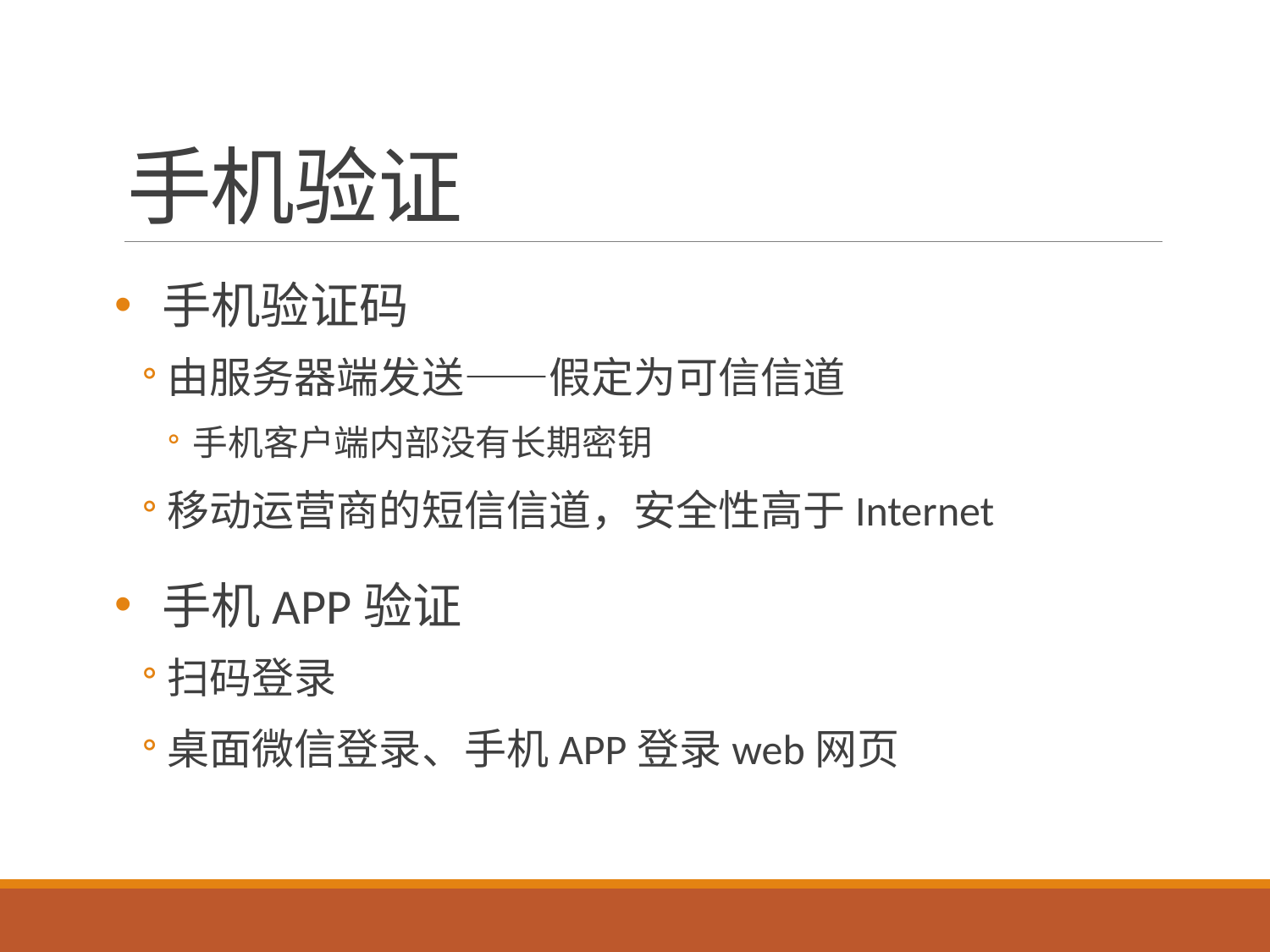

# 手机验证
手机验证码
由服务器端发送——假定为可信信道
手机客户端内部没有长期密钥
移动运营商的短信信道，安全性高于Internet
手机APP验证
扫码登录
桌面微信登录、手机APP登录web网页